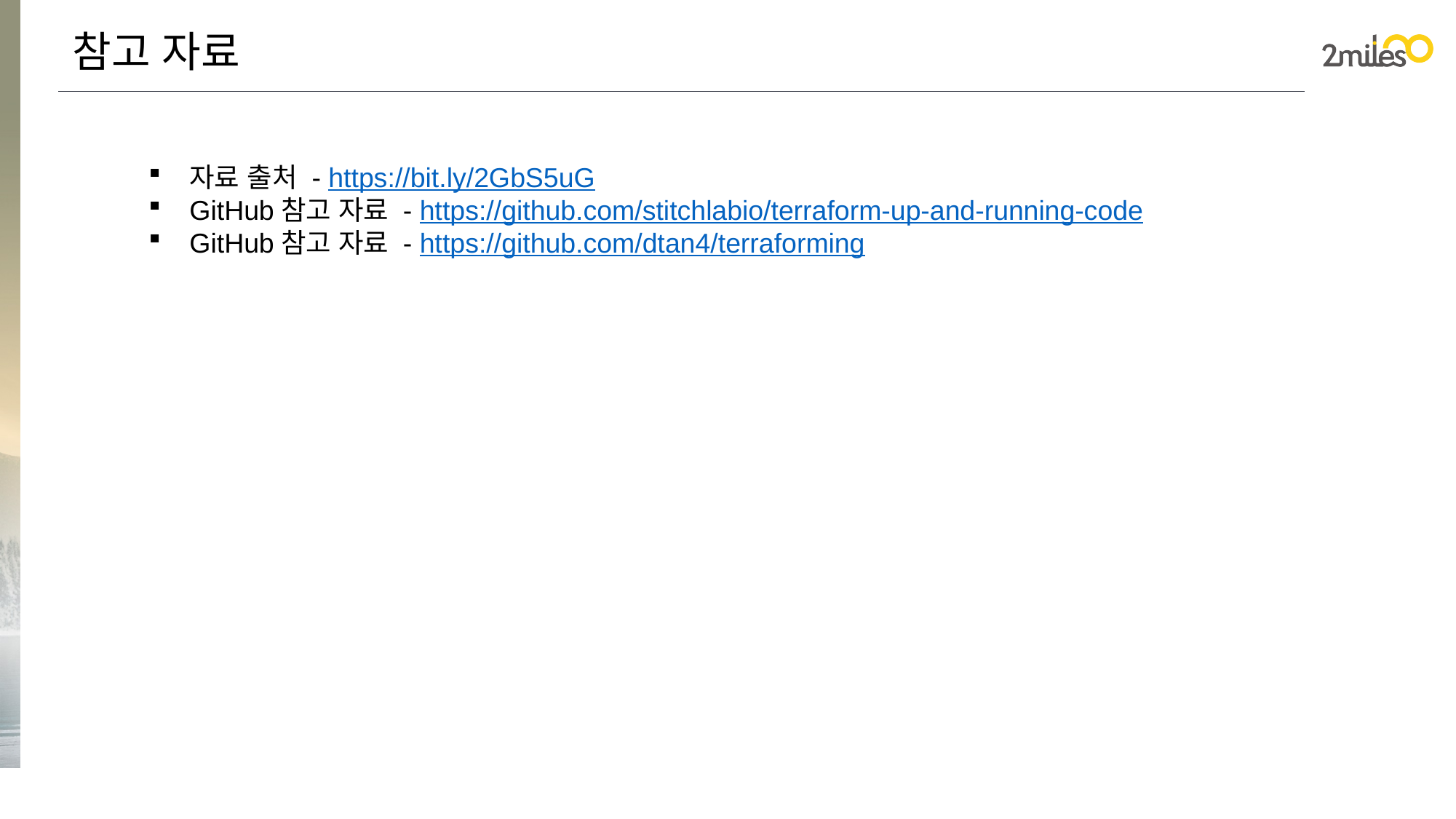

참고 자료
자료 출처 - https://bit.ly/2GbS5uG
GitHub참고 자료 - https://github.com/stitchlabio/terraform-up-and-running-code
GitHub참고 자료 - https://github.com/dtan4/terraforming